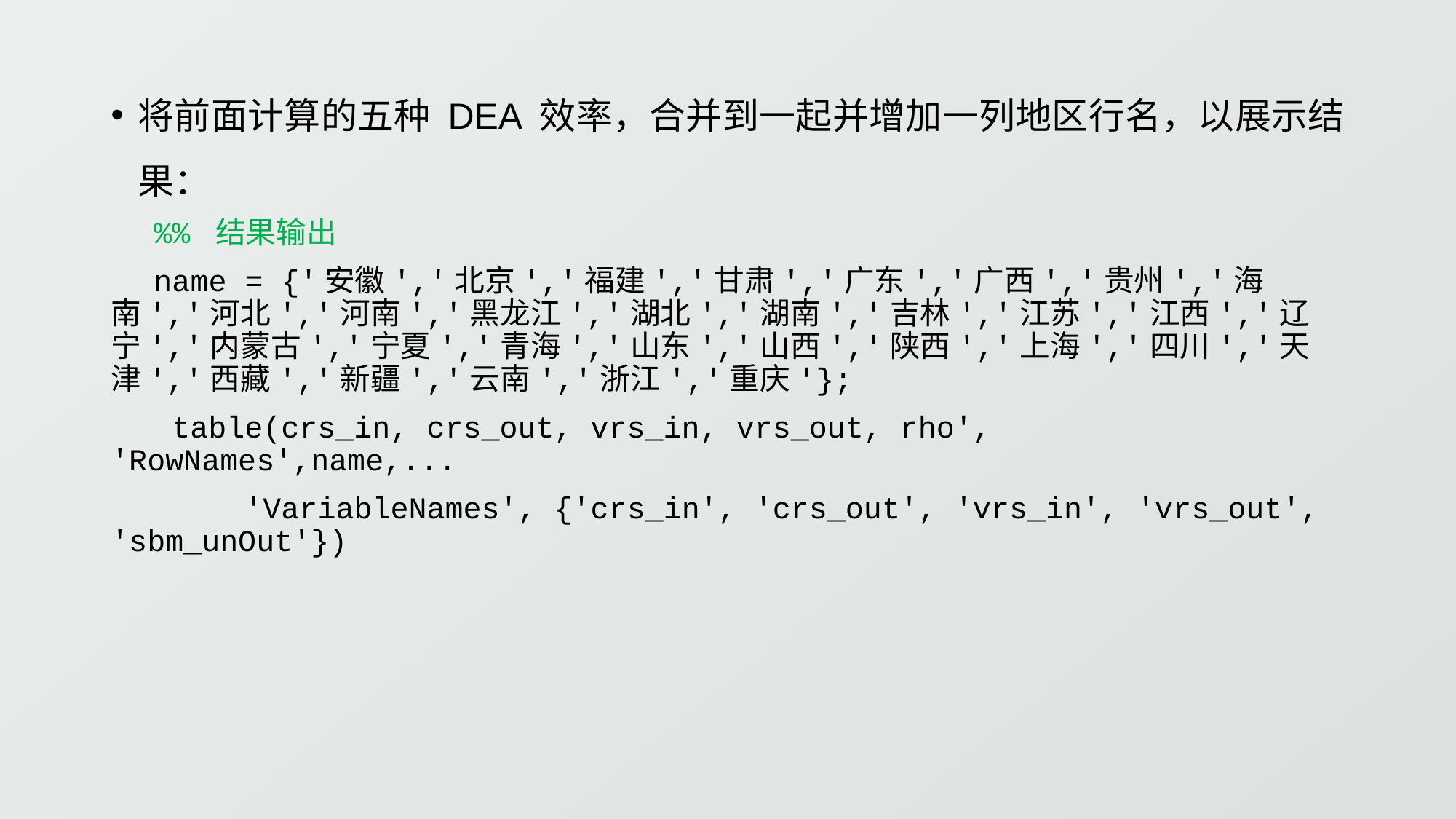

将前面计算的五种 DEA 效率，合并到一起并增加一列地区行名，以展示结果：
%% 结果输出
name = {'安徽','北京','福建','甘肃','广东','广西','贵州','海南','河北','河南','黑龙江','湖北','湖南','吉林','江苏','江西','辽宁','内蒙古','宁夏','青海','山东','山西','陕西','上海','四川','天津','西藏','新疆','云南','浙江','重庆'};
 table(crs_in, crs_out, vrs_in, vrs_out, rho', 'RowNames',name,...
     'VariableNames', {'crs_in', 'crs_out', 'vrs_in', 'vrs_out', 'sbm_unOut'})